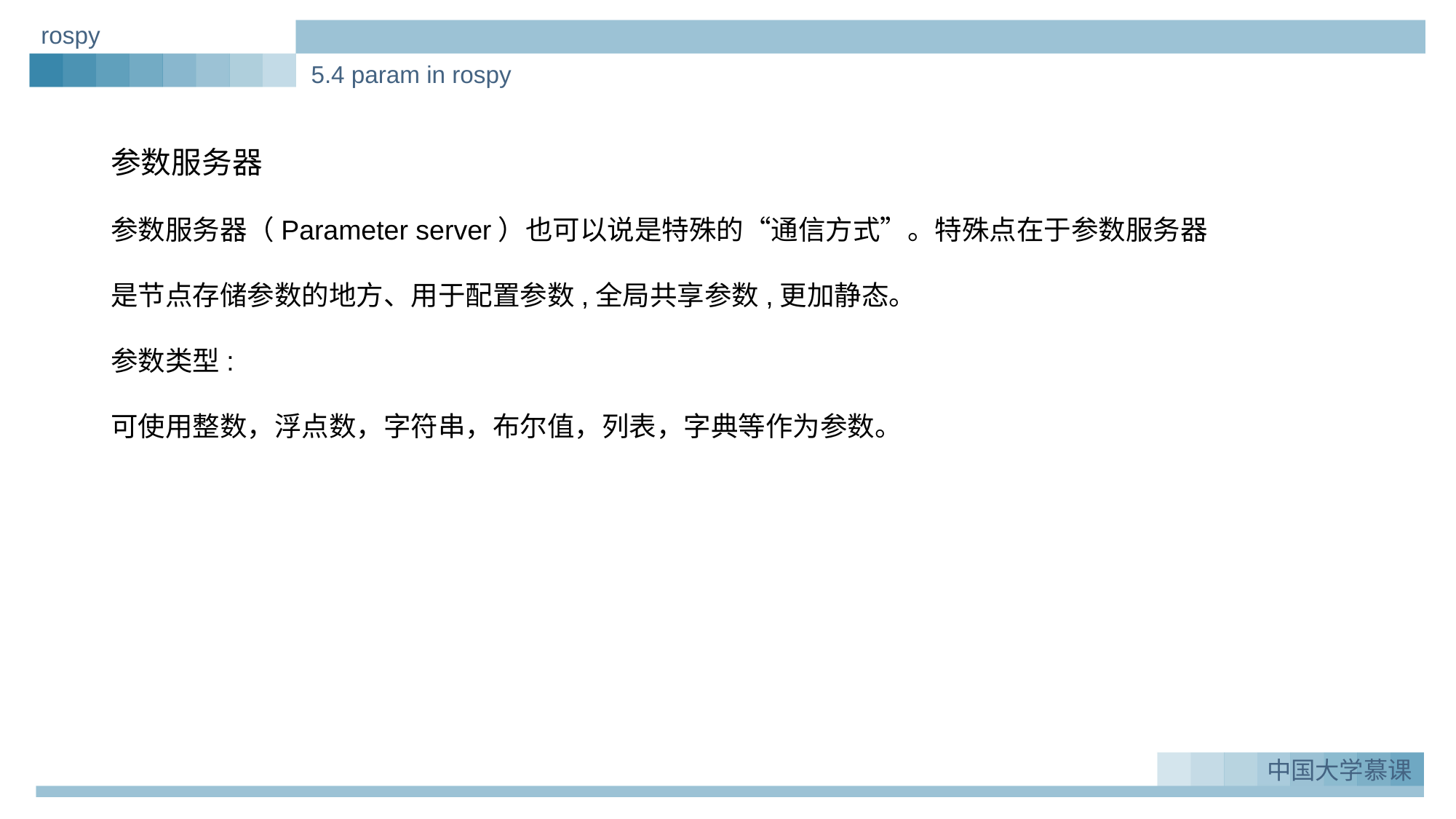

rospy
5.4 param in rospy
参数服务器
参数服务器（Parameter server）也可以说是特殊的“通信方式”。特殊点在于参数服务器是节点存储参数的地方、用于配置参数,全局共享参数,更加静态。
参数类型:
可使用整数，浮点数，字符串，布尔值，列表，字典等作为参数。

中国大学慕课